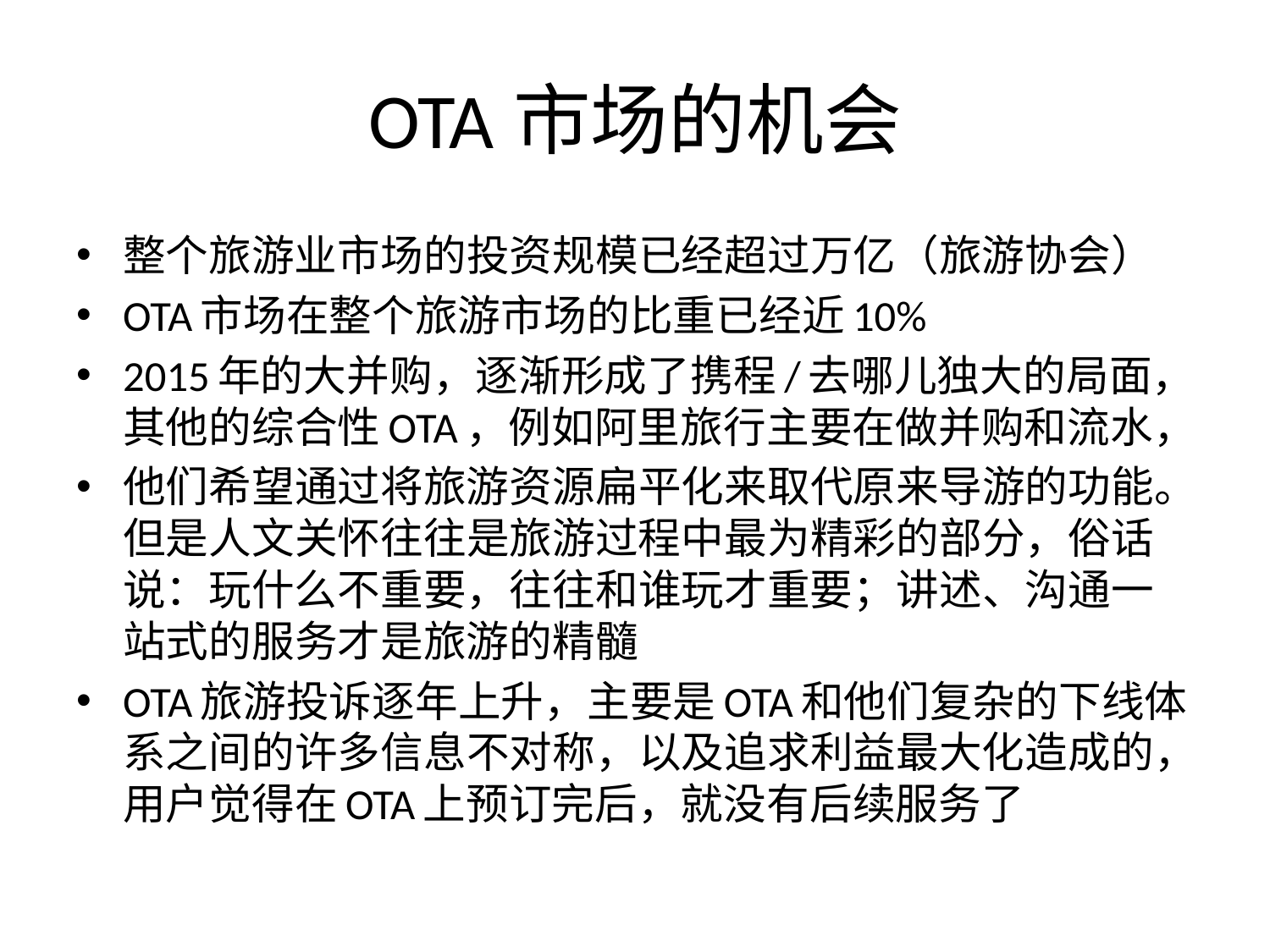

# OTA市场的机会
整个旅游业市场的投资规模已经超过万亿（旅游协会）
OTA市场在整个旅游市场的比重已经近10%
2015年的大并购，逐渐形成了携程/去哪儿独大的局面，其他的综合性OTA，例如阿里旅行主要在做并购和流水，
他们希望通过将旅游资源扁平化来取代原来导游的功能。但是人文关怀往往是旅游过程中最为精彩的部分，俗话说：玩什么不重要，往往和谁玩才重要；讲述、沟通一站式的服务才是旅游的精髓
OTA旅游投诉逐年上升，主要是OTA和他们复杂的下线体系之间的许多信息不对称，以及追求利益最大化造成的，用户觉得在OTA上预订完后，就没有后续服务了